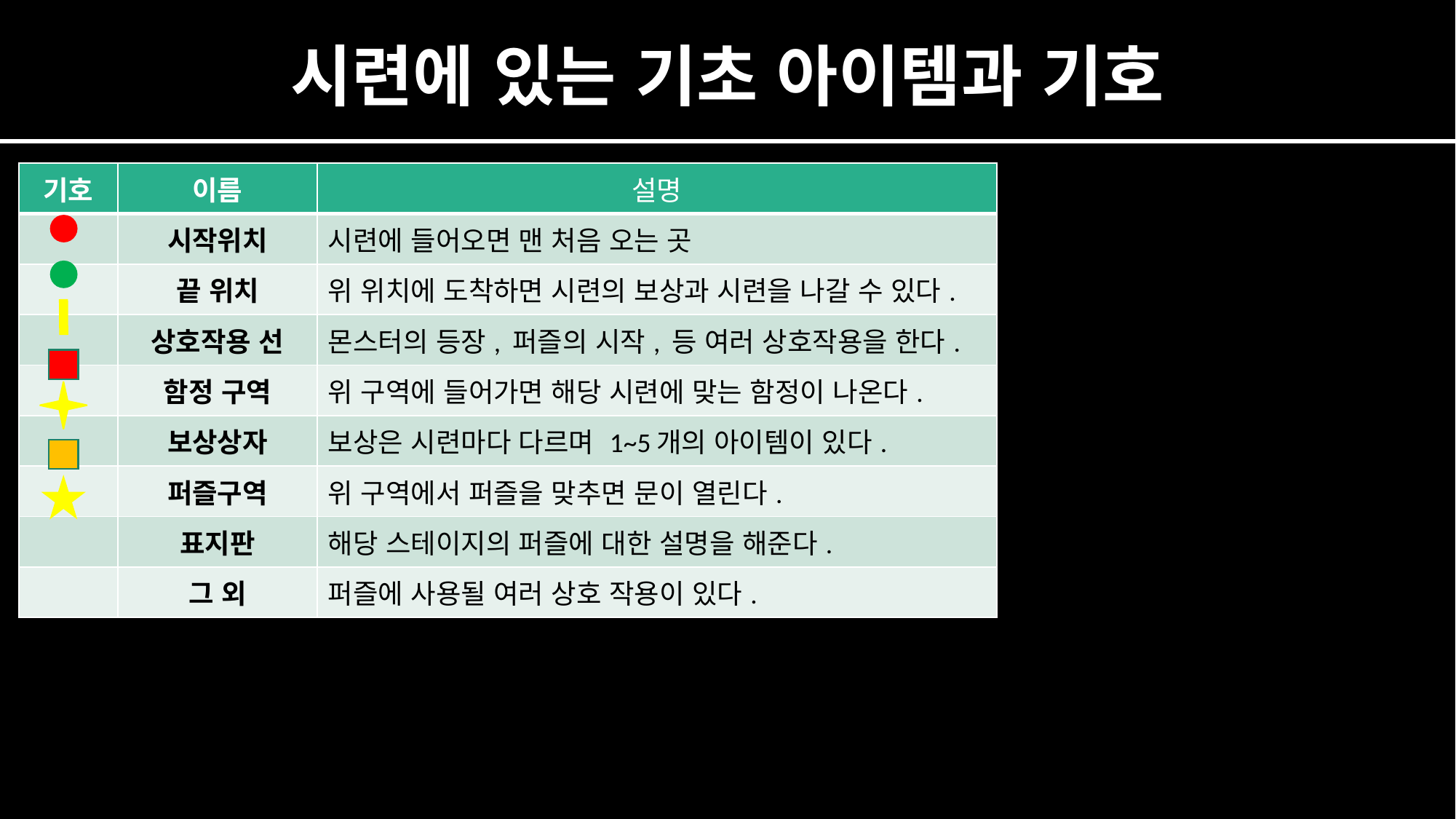

# 시련에 있는 기초 아이템과 기호
| 기호 | 이름 | 설명 |
| --- | --- | --- |
|  | 시작위치 | 시련에 들어오면 맨 처음 오는 곳 |
|  | 끝 위치 | 위 위치에 도착하면 시련의 보상과 시련을 나갈 수 있다. |
|  | 상호작용 선 | 몬스터의 등장, 퍼즐의 시작, 등 여러 상호작용을 한다. |
|  | 함정 구역 | 위 구역에 들어가면 해당 시련에 맞는 함정이 나온다. |
|  | 보상상자 | 보상은 시련마다 다르며 1~5개의 아이템이 있다. |
|  | 퍼즐구역 | 위 구역에서 퍼즐을 맞추면 문이 열린다. |
|  | 표지판 | 해당 스테이지의 퍼즐에 대한 설명을 해준다. |
|  | 그 외 | 퍼즐에 사용될 여러 상호 작용이 있다. |